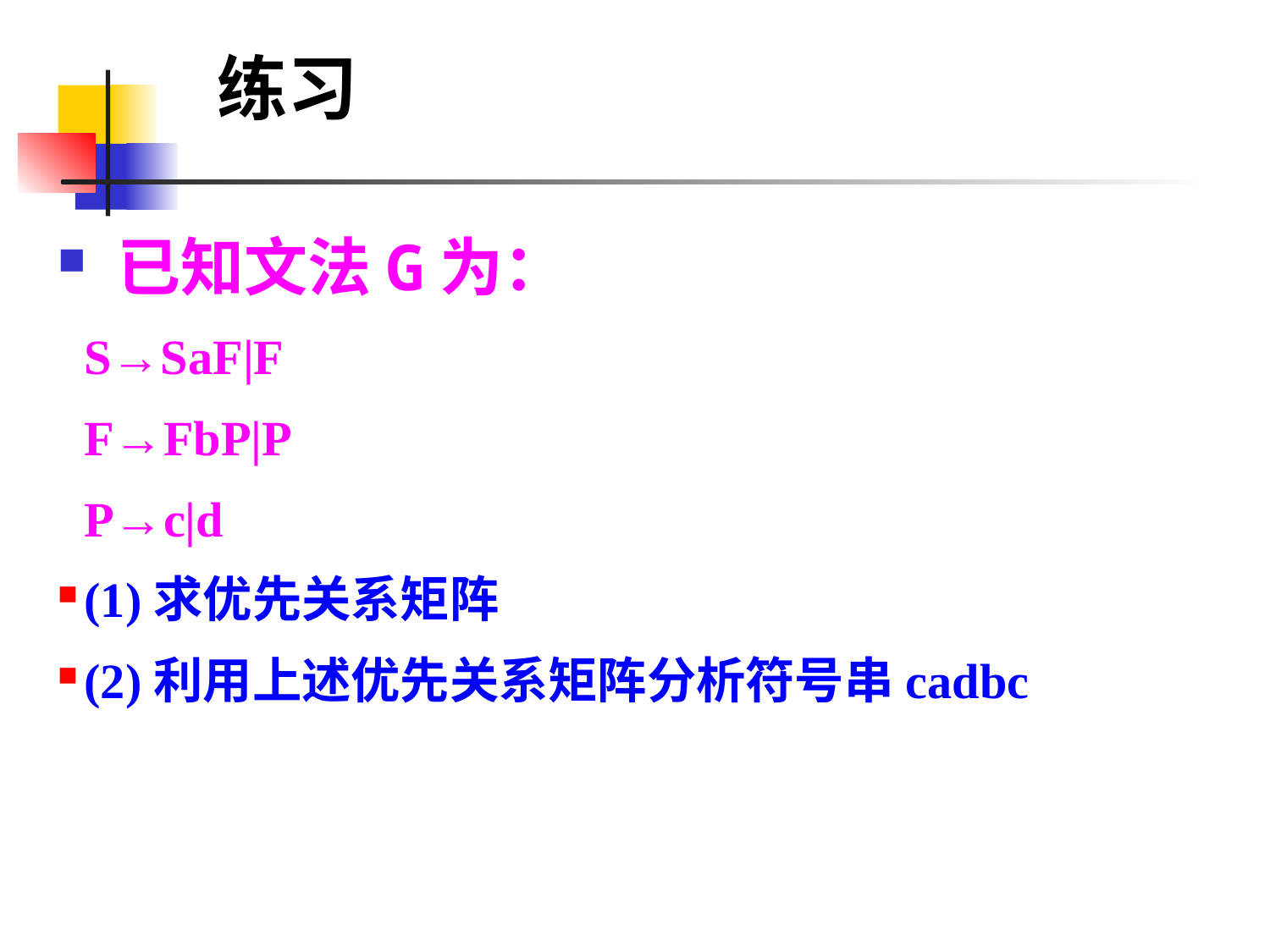

练习
 已知文法G为：
S→SaF|F
F→FbP|P
P→c|d
(1)求优先关系矩阵
(2)利用上述优先关系矩阵分析符号串cadbc